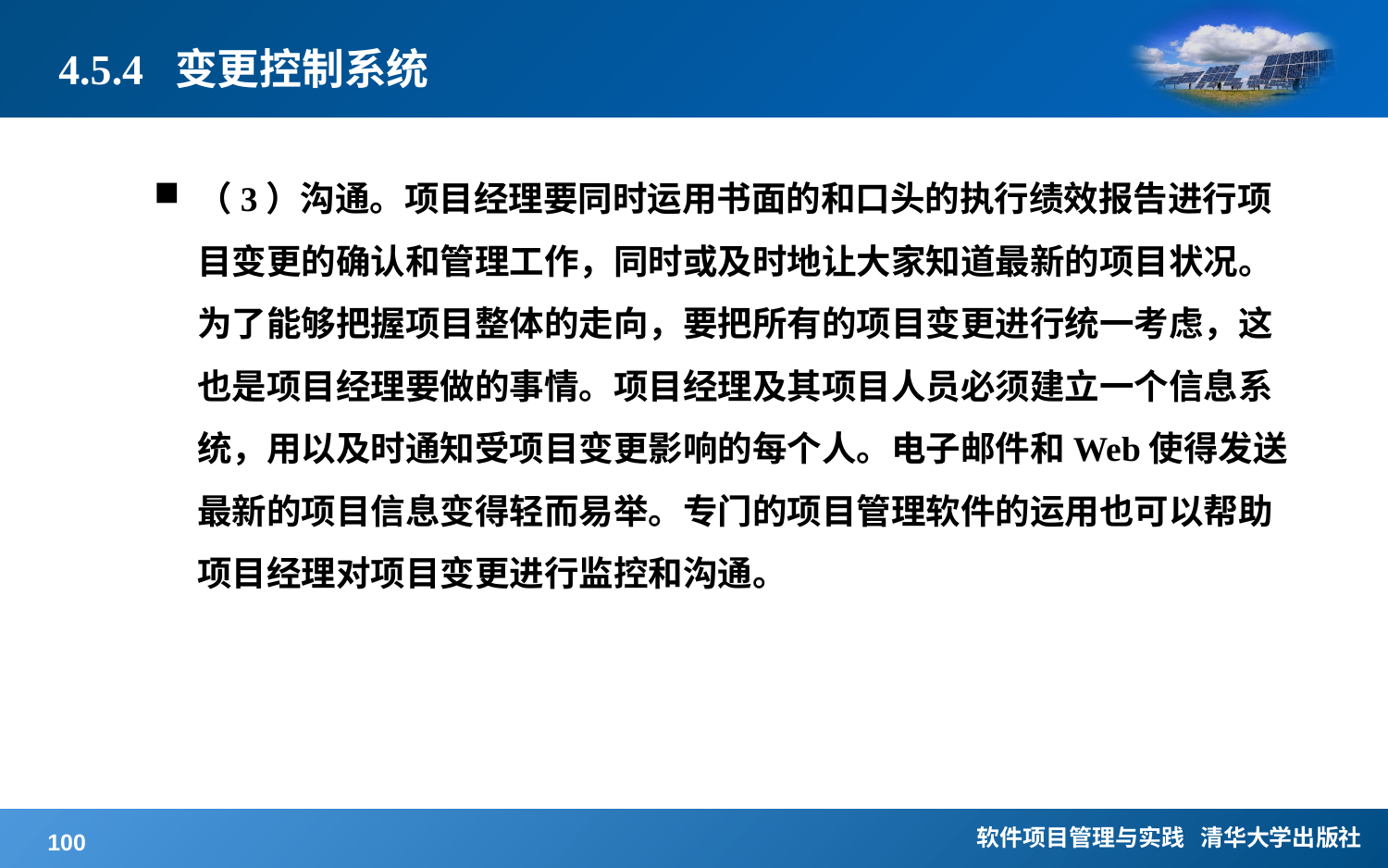

# 4.5.4  变更控制系统
（3）沟通。项目经理要同时运用书面的和口头的执行绩效报告进行项目变更的确认和管理工作，同时或及时地让大家知道最新的项目状况。为了能够把握项目整体的走向，要把所有的项目变更进行统一考虑，这也是项目经理要做的事情。项目经理及其项目人员必须建立一个信息系统，用以及时通知受项目变更影响的每个人。电子邮件和Web使得发送最新的项目信息变得轻而易举。专门的项目管理软件的运用也可以帮助项目经理对项目变更进行监控和沟通。